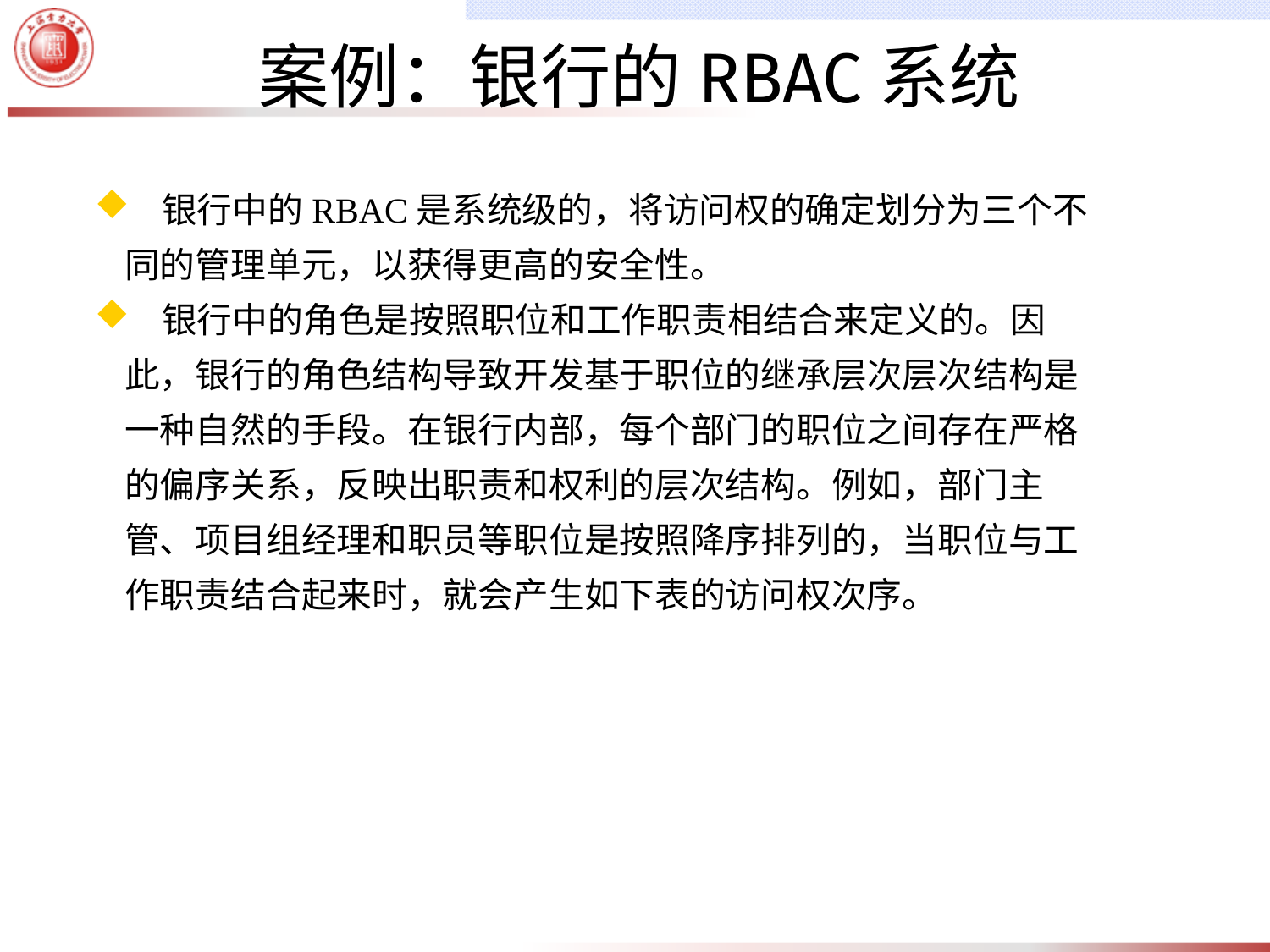

案例：银行的RBAC系统
   银行中的RBAC是系统级的，将访问权的确定划分为三个不同的管理单元，以获得更高的安全性。
   银行中的角色是按照职位和工作职责相结合来定义的。因此，银行的角色结构导致开发基于职位的继承层次层次结构是一种自然的手段。在银行内部，每个部门的职位之间存在严格的偏序关系，反映出职责和权利的层次结构。例如，部门主管、项目组经理和职员等职位是按照降序排列的，当职位与工作职责结合起来时，就会产生如下表的访问权次序。